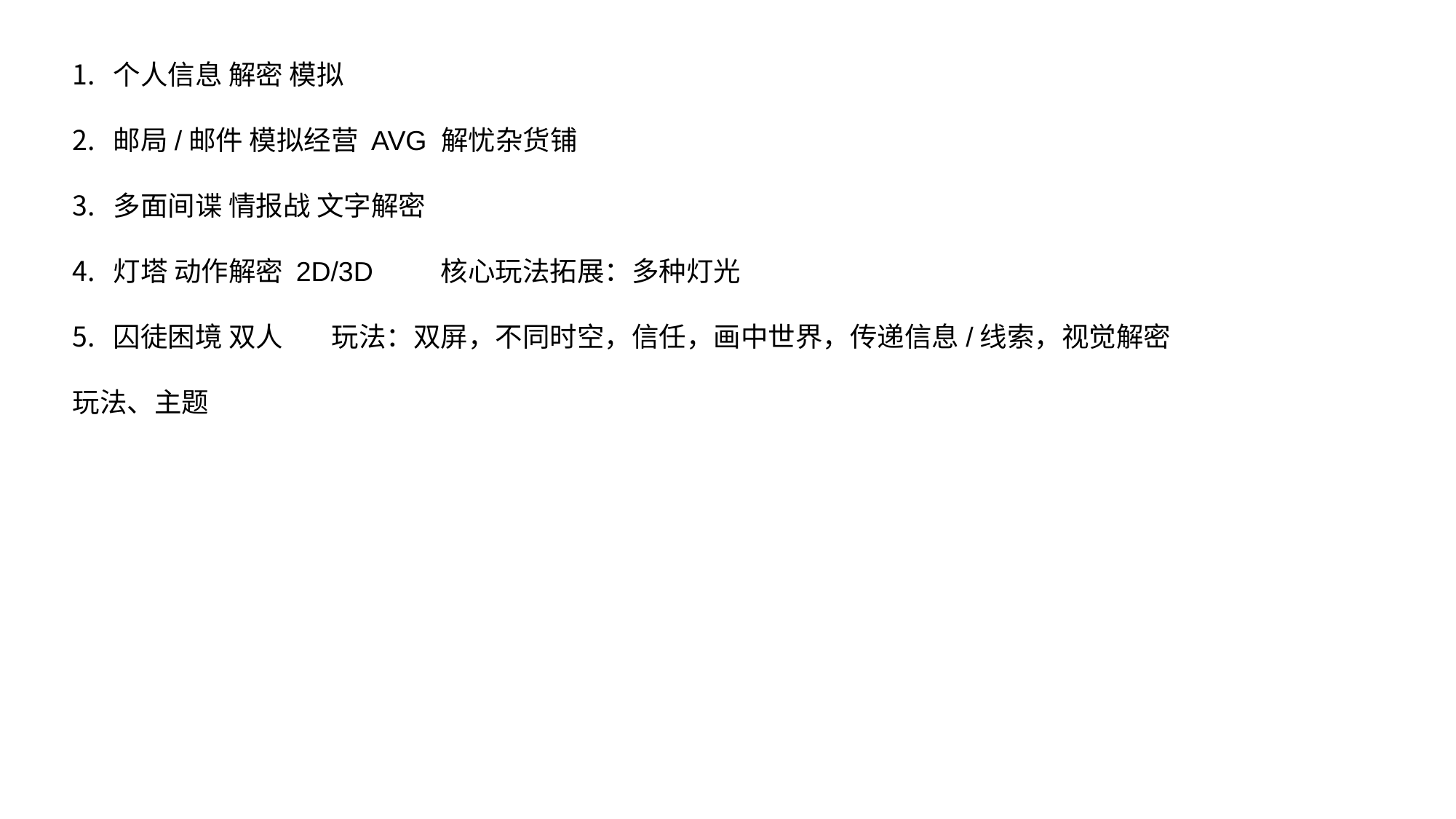

个人信息 解密 模拟

邮局/邮件 模拟经营 AVG 解忧杂货铺

多面间谍 情报战 文字解密

灯塔 动作解密 2D/3D 	核心玩法拓展：多种灯光

囚徒困境 双人 	玩法：双屏，不同时空，信任，画中世界，传递信息/线索，视觉解密

玩法、主题